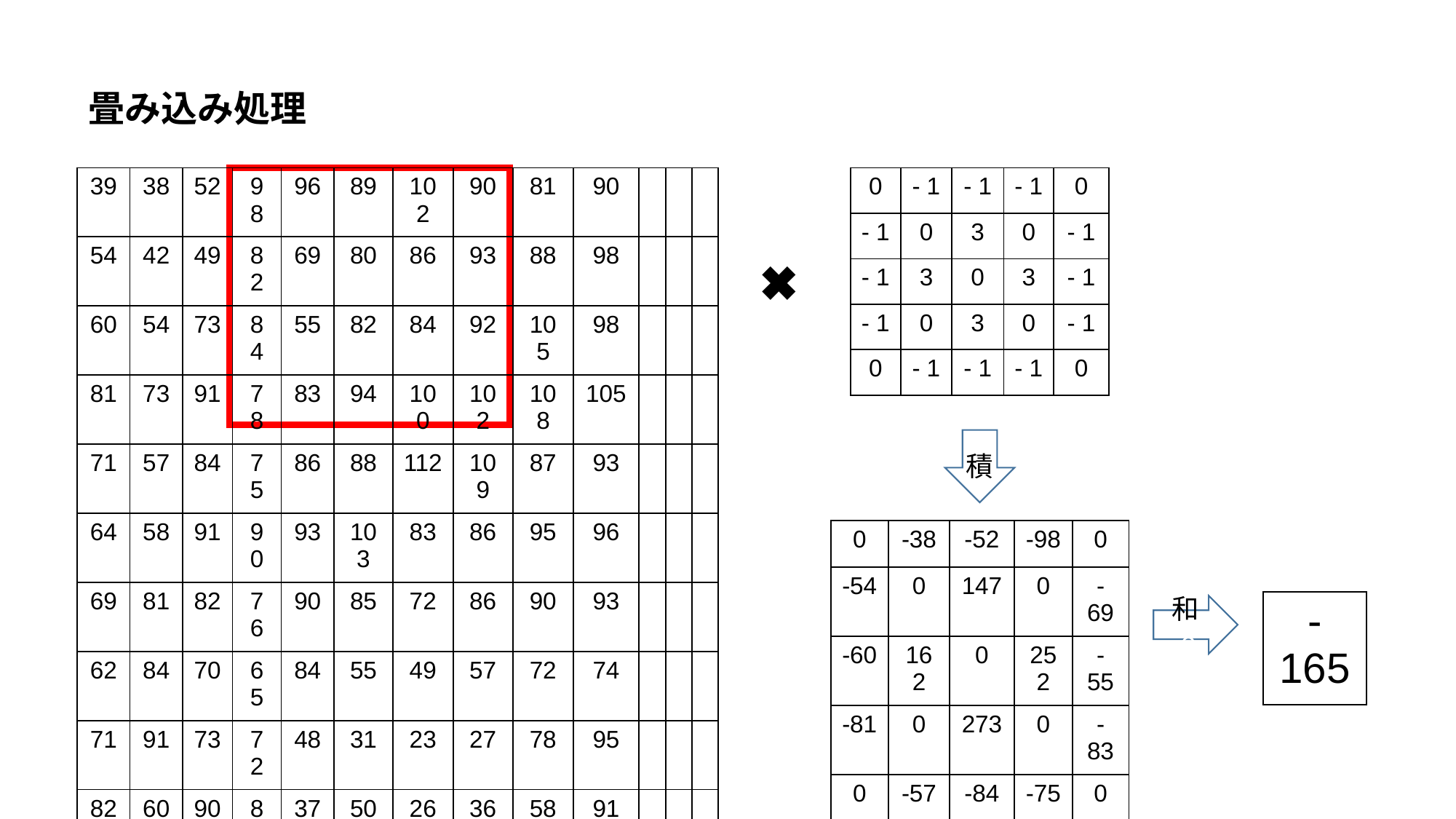

# 畳み込み処理
| 39 | 38 | 52 | 98 | 96 | 89 | 102 | 90 | 81 | 90 |  |  |  |
| --- | --- | --- | --- | --- | --- | --- | --- | --- | --- | --- | --- | --- |
| 54 | 42 | 49 | 82 | 69 | 80 | 86 | 93 | 88 | 98 |  |  |  |
| 60 | 54 | 73 | 84 | 55 | 82 | 84 | 92 | 105 | 98 |  |  |  |
| 81 | 73 | 91 | 78 | 83 | 94 | 100 | 102 | 108 | 105 |  |  |  |
| 71 | 57 | 84 | 75 | 86 | 88 | 112 | 109 | 87 | 93 |  |  |  |
| 64 | 58 | 91 | 90 | 93 | 103 | 83 | 86 | 95 | 96 |  |  |  |
| 69 | 81 | 82 | 76 | 90 | 85 | 72 | 86 | 90 | 93 |  |  |  |
| 62 | 84 | 70 | 65 | 84 | 55 | 49 | 57 | 72 | 74 |  |  |  |
| 71 | 91 | 73 | 72 | 48 | 31 | 23 | 27 | 78 | 95 |  |  |  |
| 82 | 60 | 90 | 89 | 37 | 50 | 26 | 36 | 58 | 91 |  |  |  |
|  |  |  |  |  |  |  |  |  |  |  |  |  |
|  |  |  |  |  |  |  |  |  |  |  |  |  |
|  |  |  |  |  |  |  |  |  |  |  |  |  |

| 0 | - 1 | - 1 | - 1 | 0 |
| --- | --- | --- | --- | --- |
| - 1 | 0 | 3 | 0 | - 1 |
| - 1 | 3 | 0 | 3 | - 1 |
| - 1 | 0 | 3 | 0 | - 1 |
| 0 | - 1 | - 1 | - 1 | 0 |
✖
wa
積
| 0 | -38 | -52 | -98 | 0 |
| --- | --- | --- | --- | --- |
| -54 | 0 | 147 | 0 | -69 |
| -60 | 162 | 0 | 252 | -55 |
| -81 | 0 | 273 | 0 | -83 |
| 0 | -57 | -84 | -75 | 0 |
| -165 |
| --- |
和e